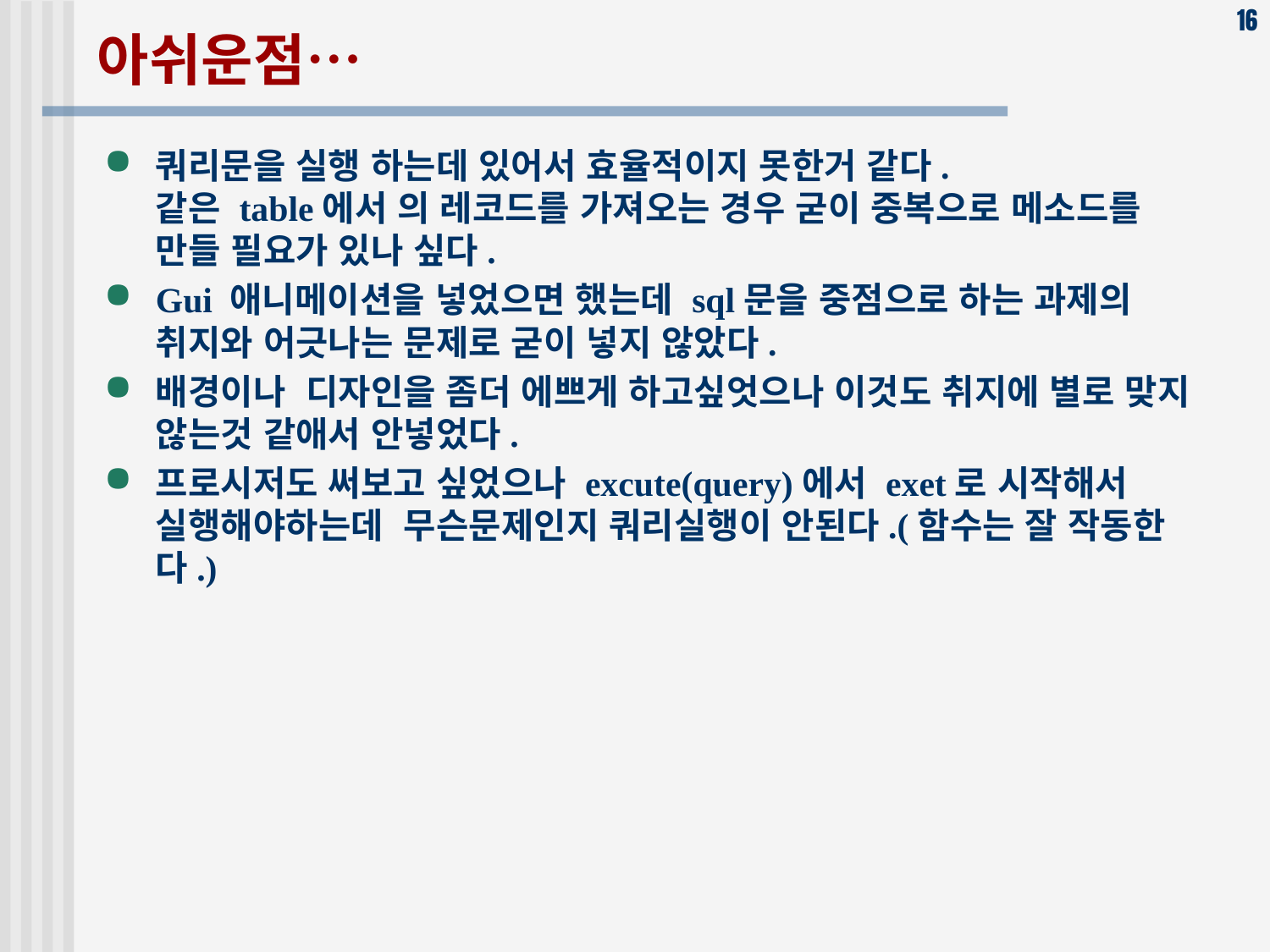

# 아쉬운점…
쿼리문을 실행 하는데 있어서 효율적이지 못한거 같다.                       같은 table에서 의 레코드를 가져오는 경우 굳이 중복으로 메소드를 만들 필요가 있나 싶다.
Gui 애니메이션을 넣었으면 했는데 sql문을 중점으로 하는 과제의 취지와 어긋나는 문제로 굳이 넣지 않았다.
배경이나  디자인을 좀더 에쁘게 하고싶엇으나 이것도 취지에 별로 맞지 않는것 같애서 안넣었다.
프로시저도 써보고 싶었으나 excute(query)에서 exet로 시작해서 실행해야하는데  무슨문제인지 쿼리실행이 안된다.(함수는 잘 작동한다.)